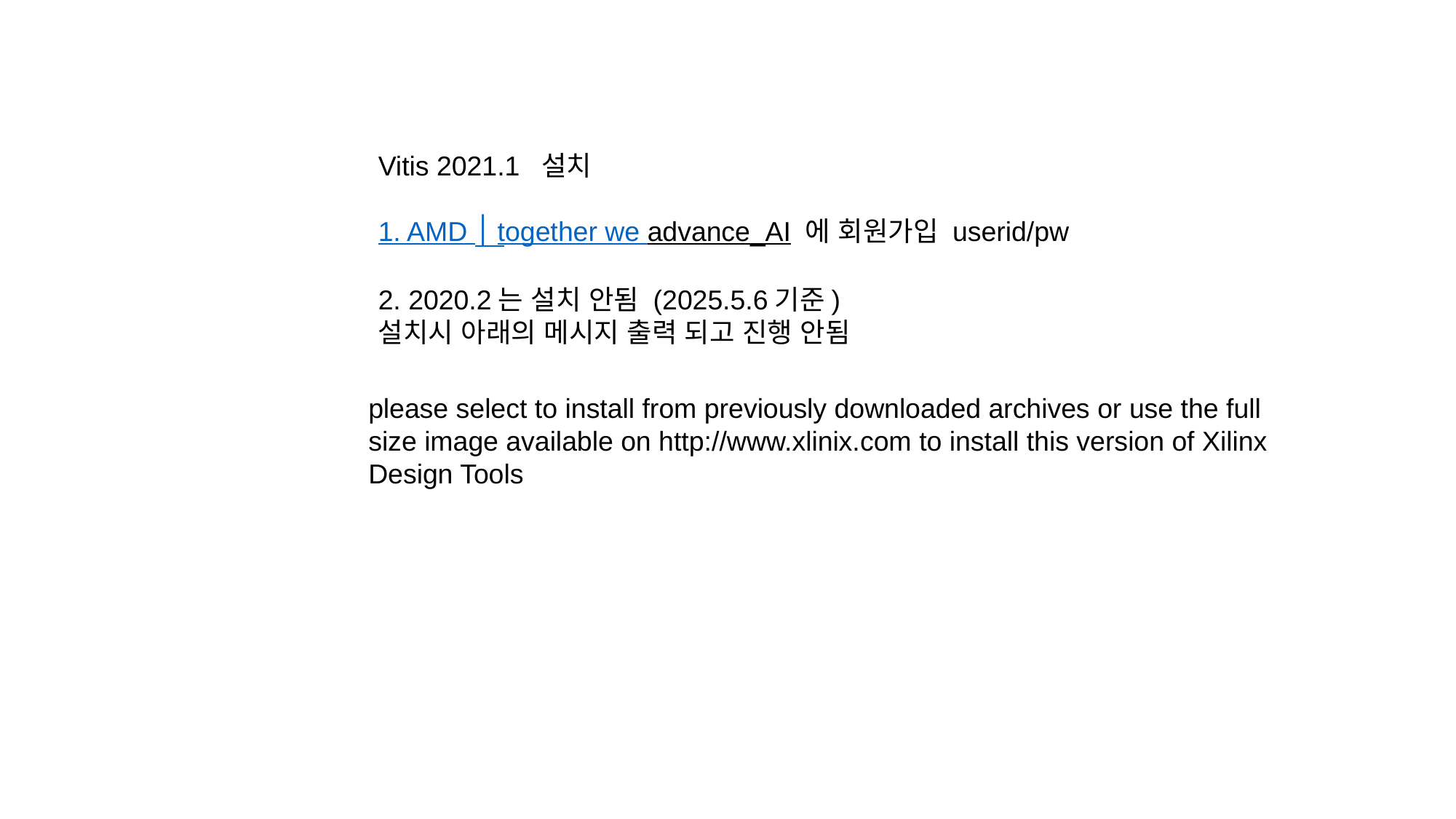

Vitis 2021.1  설치

1. AMD ׀ together we advance_AI 에 회원가입 userid/pw

2. 2020.2는 설치 안됨 (2025.5.6기준)
설치시 아래의 메시지 출력 되고 진행 안됨

please select to install from previously downloaded archives or use the full
size image available on http://www.xlinix.com to install this version of Xilinx Design Tools